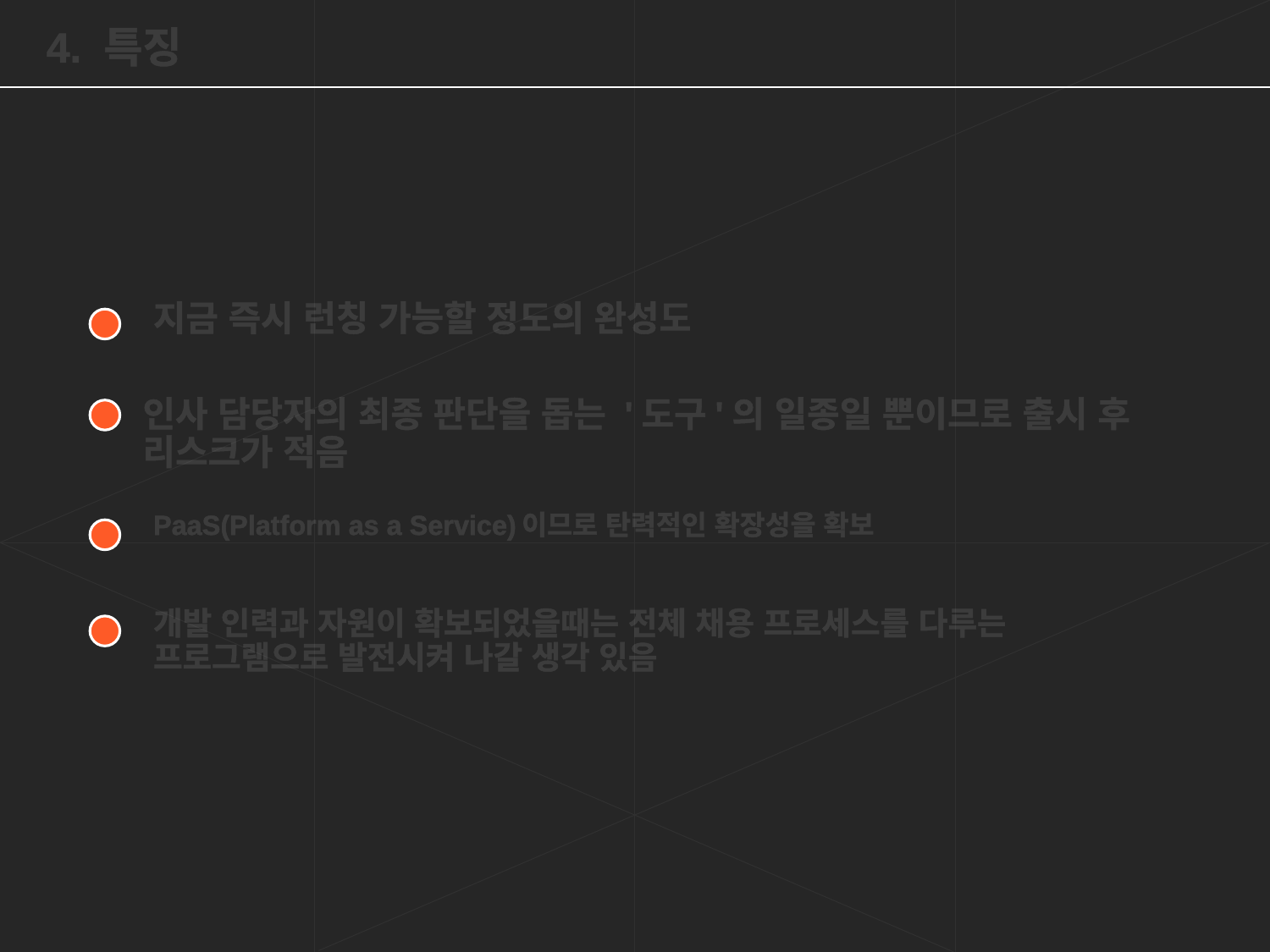

4. 특징
지금 즉시 런칭 가능할 정도의 완성도

인사 담당자의 최종 판단을 돕는 '도구'의 일종일 뿐이므로 출시 후 리스크가 적음

PaaS(Platform as a Service)이므로 탄력적인 확장성을 확보

개발 인력과 자원이 확보되었을때는 전체 채용 프로세스를 다루는 프로그램으로 발전시켜 나갈 생각 있음